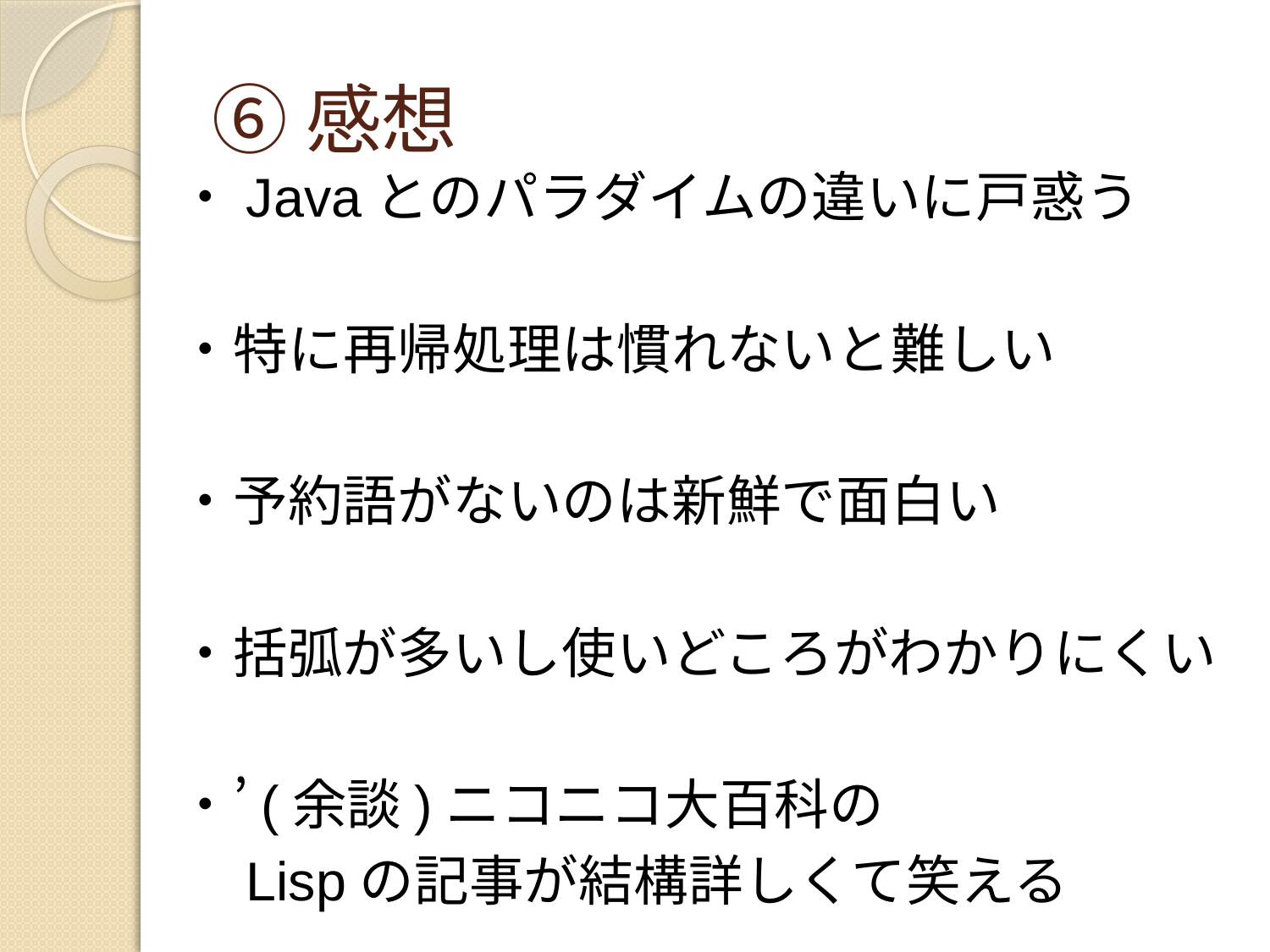

# ⑥感想
・Javaとのパラダイムの違いに戸惑う

・特に再帰処理は慣れないと難しい

・予約語がないのは新鮮で面白い

・括弧が多いし使いどころがわかりにくい

・’(余談)ニコニコ大百科の
　Lispの記事が結構詳しくて笑える